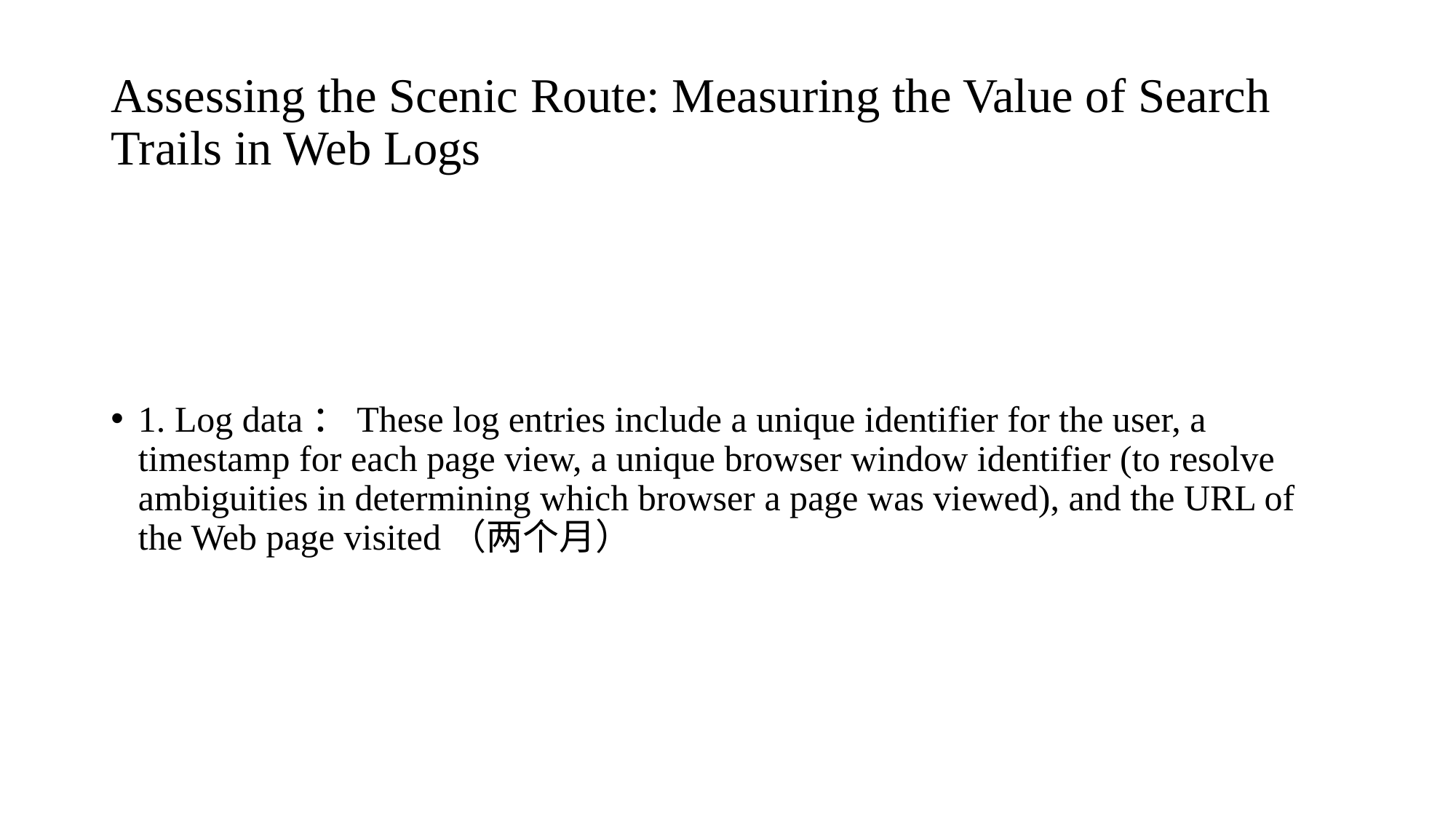

# Assessing the Scenic Route: Measuring the Value of Search Trails in Web Logs
1. Log data：These log entries include a unique identifier for the user, a timestamp for each page view, a unique browser window identifier (to resolve ambiguities in determining which browser a page was viewed), and the URL of the Web page visited（两个月）